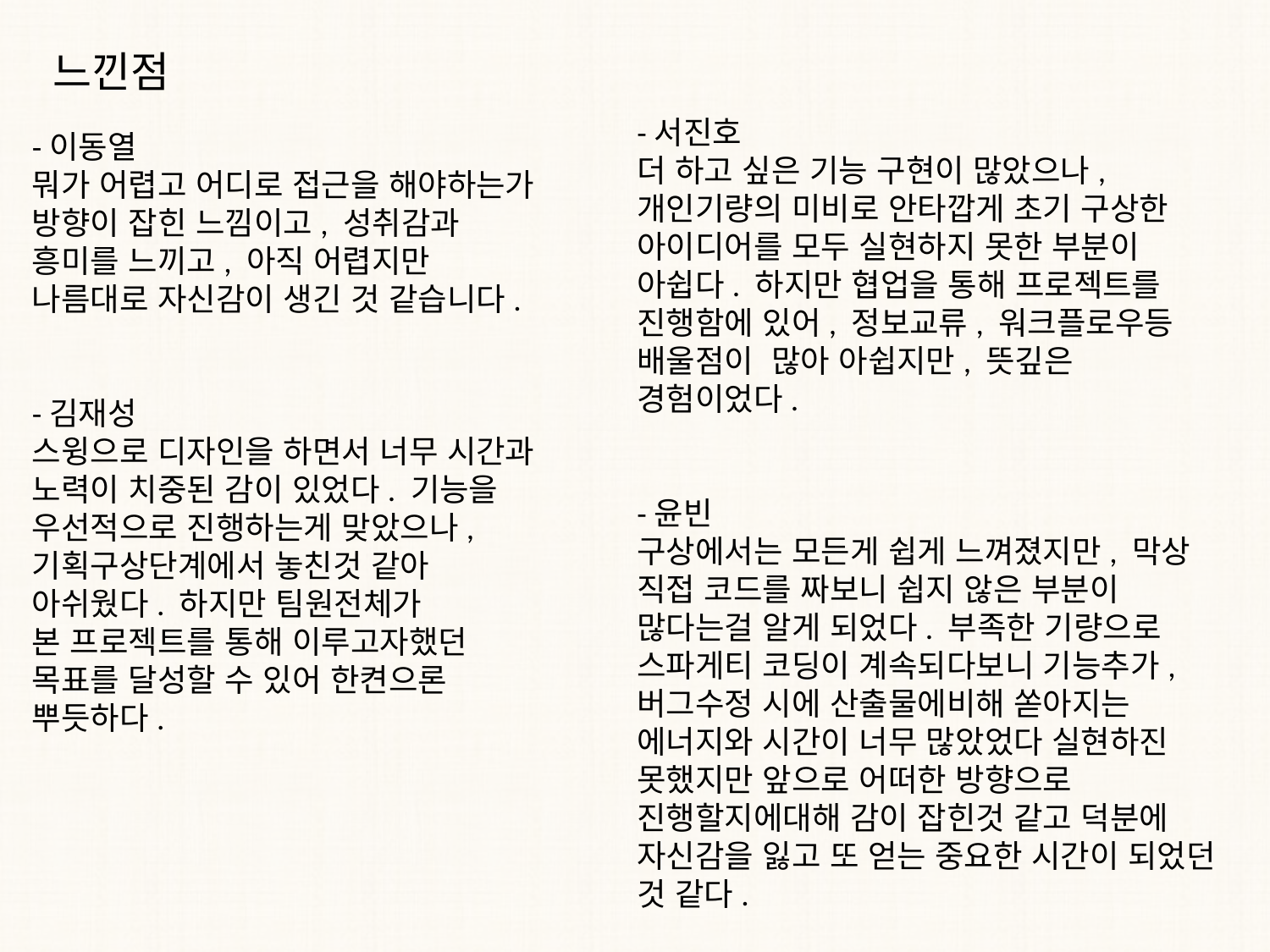

느낀점

-이동열
뭐가 어렵고 어디로 접근을 해야하는가 방향이 잡힌 느낌이고, 성취감과 흥미를 느끼고, 아직 어렵지만 나름대로 자신감이 생긴 것 같습니다.

-김재성
스윙으로 디자인을 하면서 너무 시간과 노력이 치중된 감이 있었다. 기능을 우선적으로 진행하는게 맞았으나, 기획구상단계에서 놓친것 같아 아쉬웠다. 하지만 팀원전체가
본 프로젝트를 통해 이루고자했던  목표를 달성할 수 있어 한켠으론 뿌듯하다.
-서진호
더 하고 싶은 기능 구현이 많았으나, 개인기량의 미비로 안타깝게 초기 구상한 아이디어를 모두 실현하지 못한 부분이 아쉽다. 하지만 협업을 통해 프로젝트를 진행함에 있어, 정보교류, 워크플로우등 배울점이  많아 아쉽지만, 뜻깊은 경험이었다.

-윤빈
구상에서는 모든게 쉽게 느껴졌지만, 막상 직접 코드를 짜보니 쉽지 않은 부분이 많다는걸 알게 되었다. 부족한 기량으로 스파게티 코딩이 계속되다보니 기능추가, 버그수정 시에 산출물에비해 쏟아지는 에너지와 시간이 너무 많았었다 실현하진 못했지만 앞으로 어떠한 방향으로 진행할지에대해 감이 잡힌것 같고 덕분에 자신감을 잃고 또 얻는 중요한 시간이 되었던 것 같다.